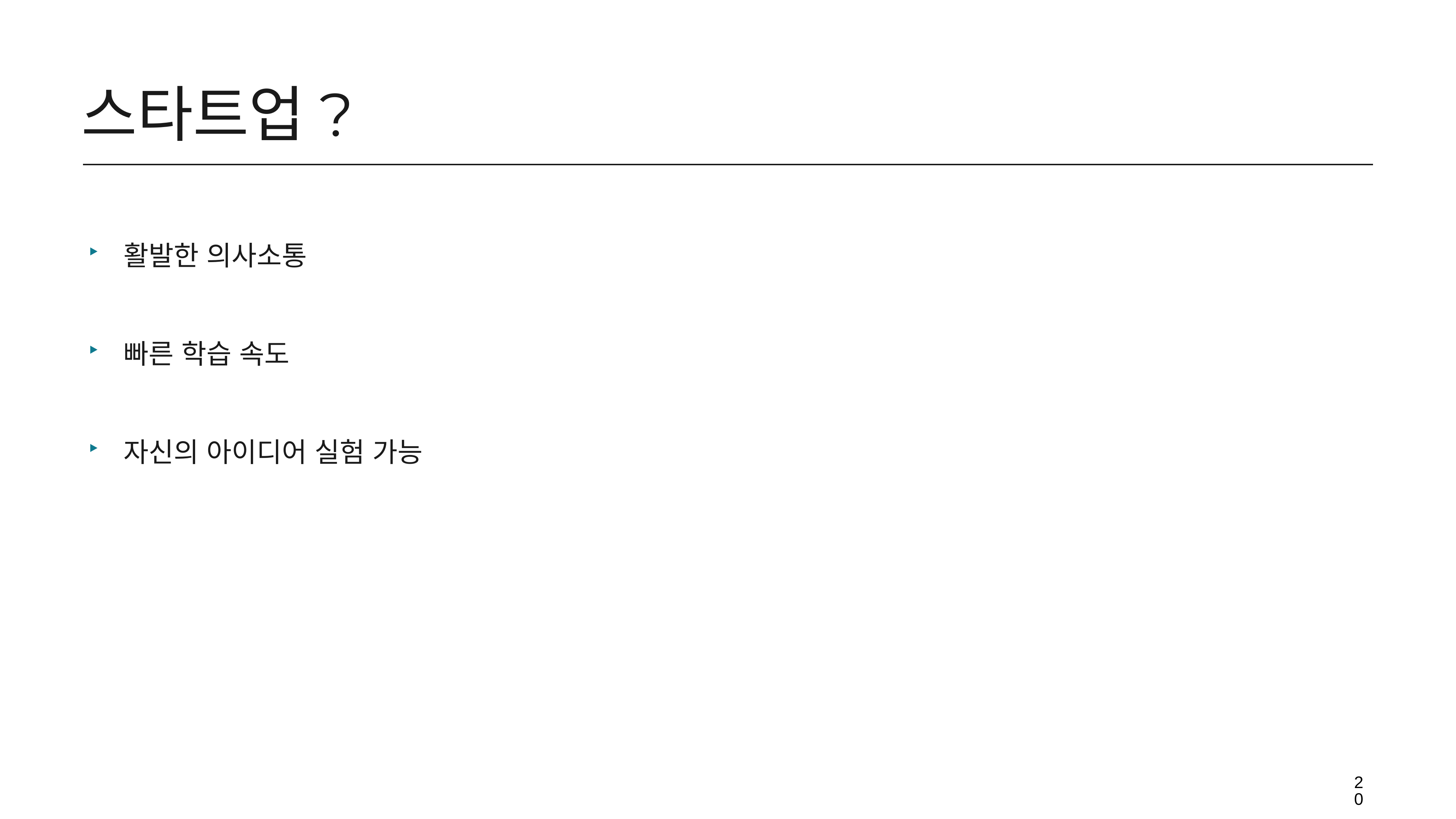

# 스타트업?
활발한 의사소통

빠른 학습 속도

자신의 아이디어 실험 가능

20